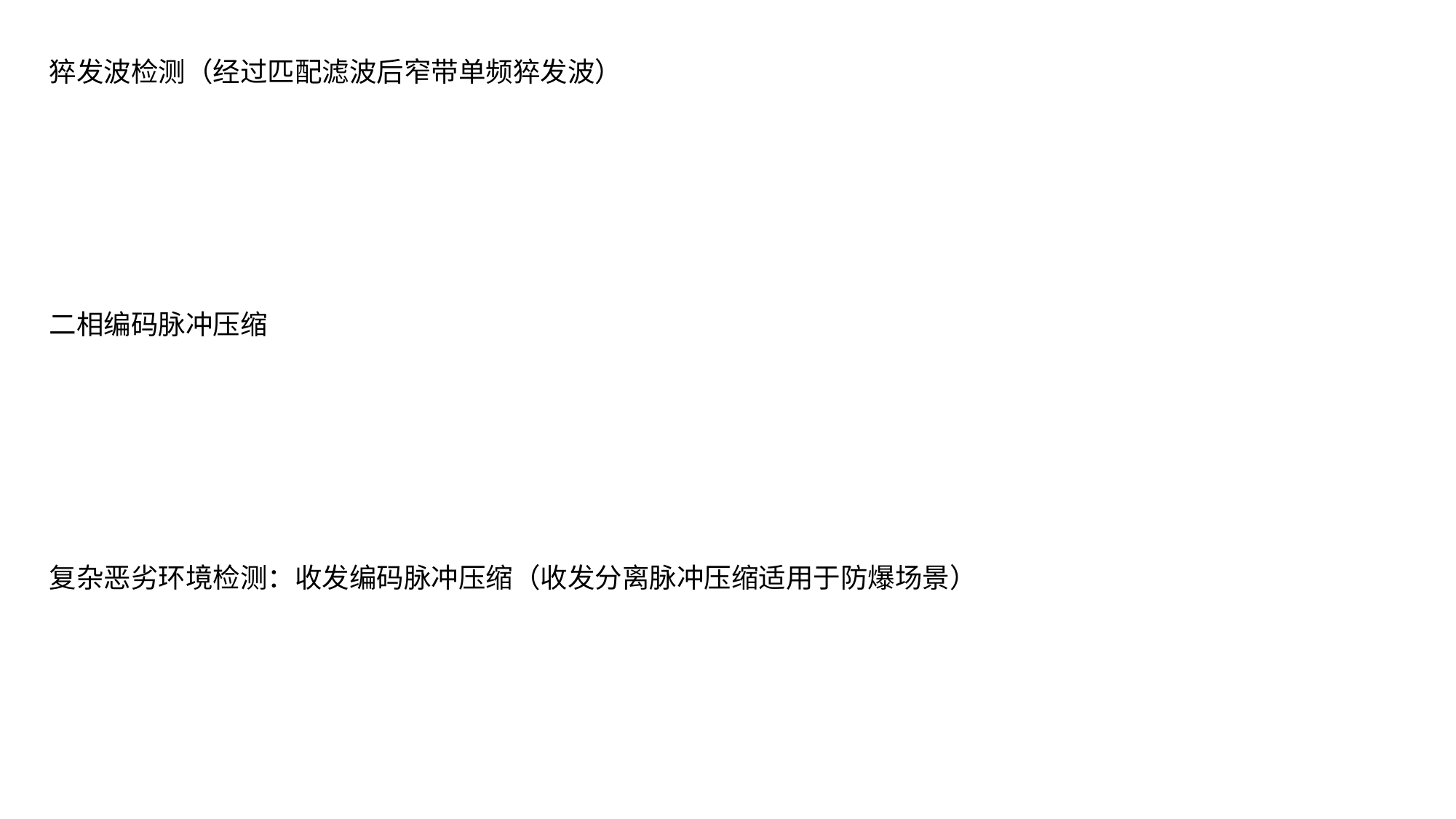

猝发波检测（经过匹配滤波后窄带单频猝发波）
二相编码脉冲压缩
复杂恶劣环境检测：收发编码脉冲压缩（收发分离脉冲压缩适用于防爆场景）